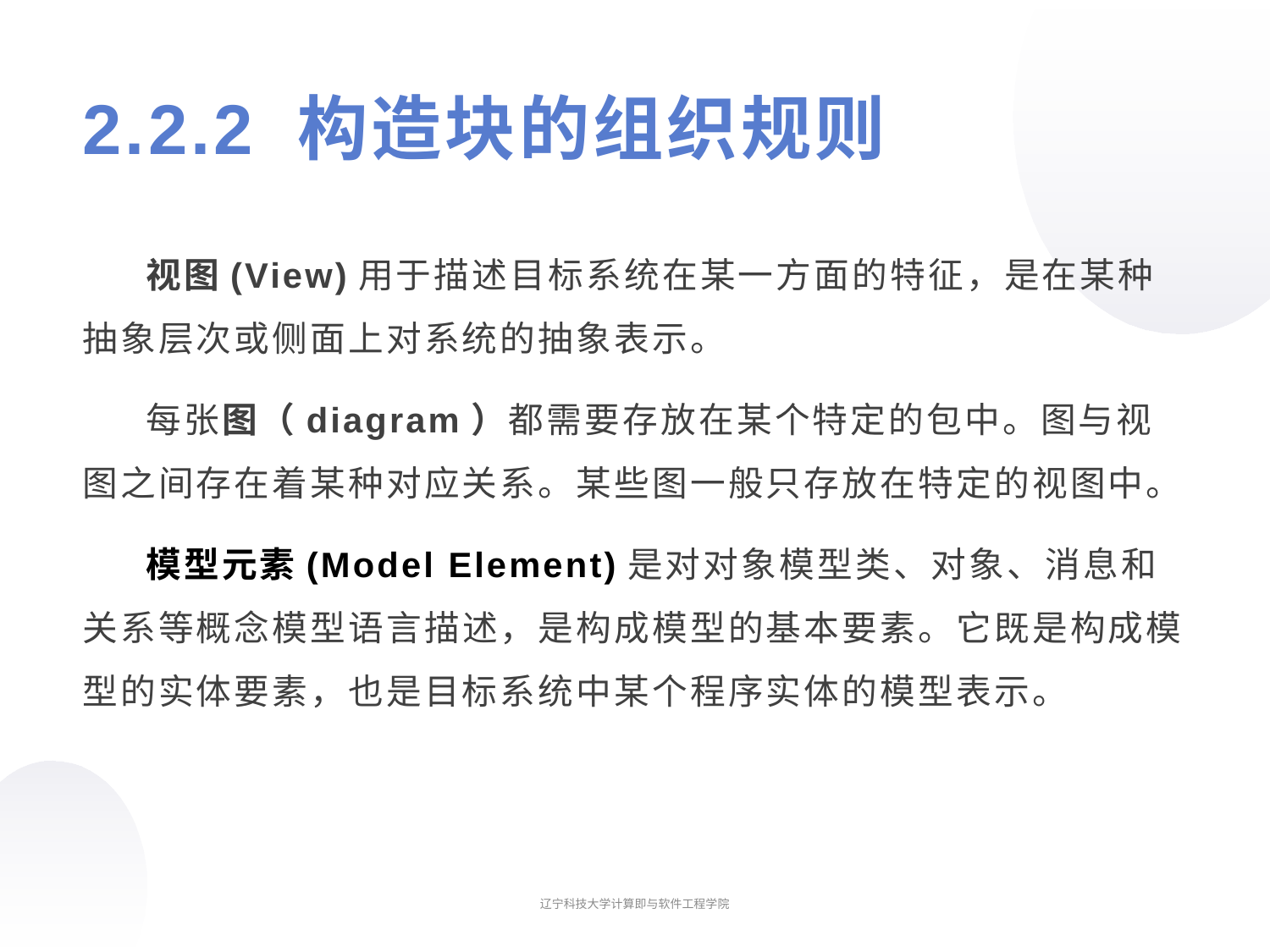

# 2.2.2 构造块的组织规则
视图(View)用于描述目标系统在某一方面的特征，是在某种抽象层次或侧面上对系统的抽象表示。
每张图（diagram）都需要存放在某个特定的包中。图与视图之间存在着某种对应关系。某些图一般只存放在特定的视图中。
模型元素(Model Element)是对对象模型类、对象、消息和关系等概念模型语言描述，是构成模型的基本要素。它既是构成模型的实体要素，也是目标系统中某个程序实体的模型表示。

辽宁科技大学计算即与软件工程学院
39